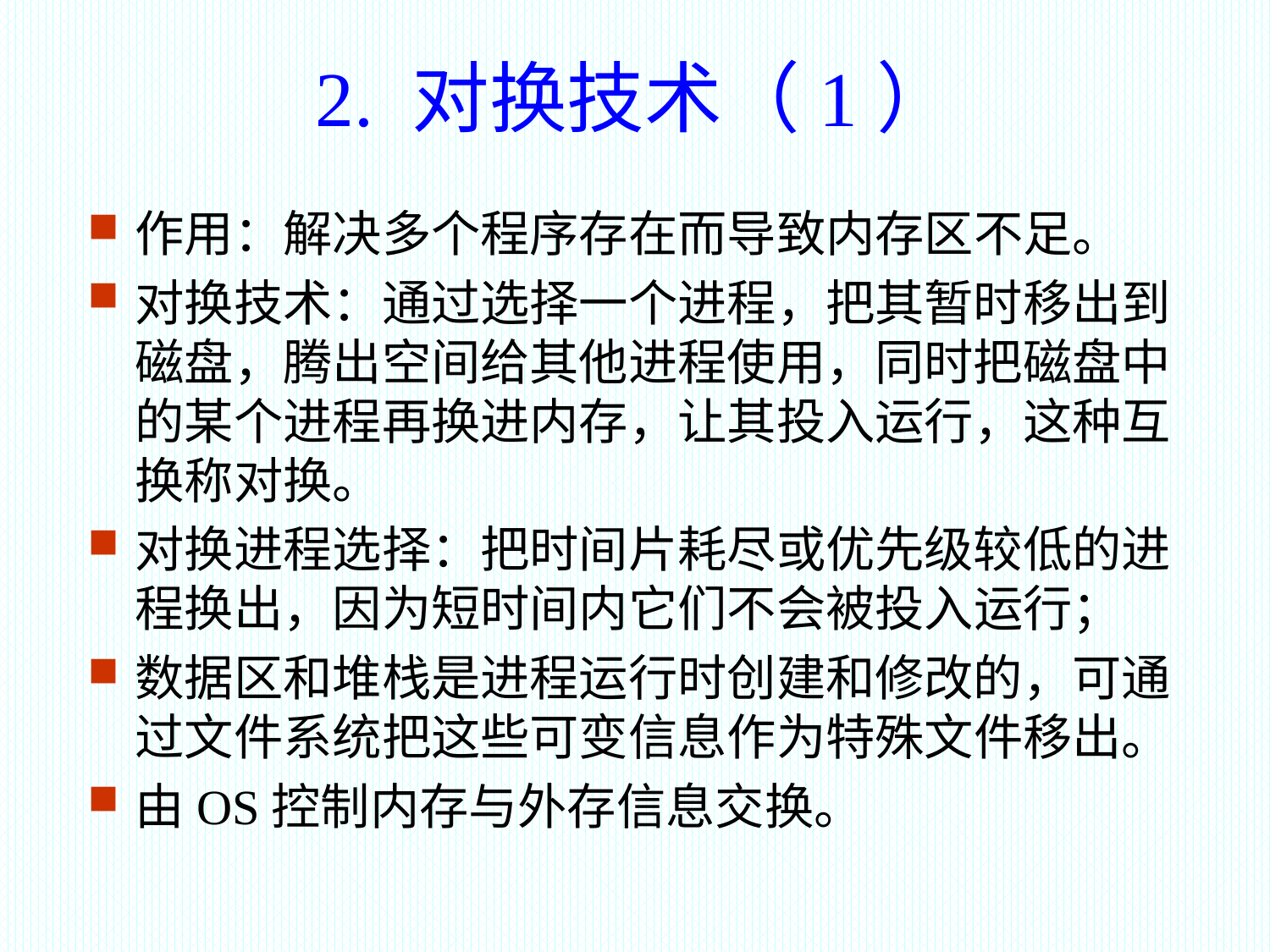

2. 对换技术（1）
作用：解决多个程序存在而导致内存区不足。
对换技术：通过选择一个进程，把其暂时移出到磁盘，腾出空间给其他进程使用，同时把磁盘中的某个进程再换进内存，让其投入运行，这种互换称对换。
对换进程选择：把时间片耗尽或优先级较低的进程换出，因为短时间内它们不会被投入运行；
数据区和堆栈是进程运行时创建和修改的，可通过文件系统把这些可变信息作为特殊文件移出。
由OS控制内存与外存信息交换。